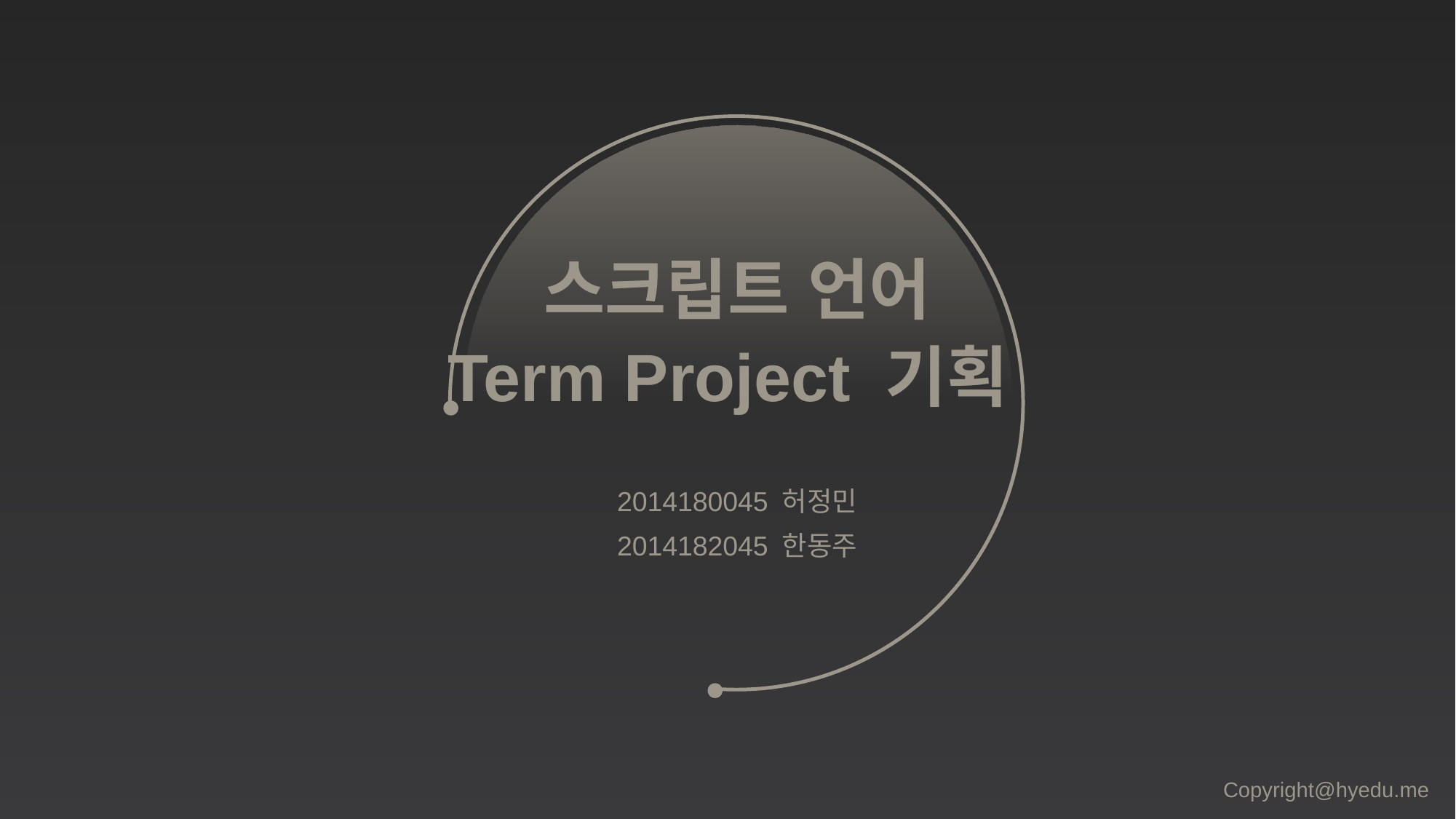

스크립트 언어
Term Project 기획
2014180045 허정민
2014182045 한동주